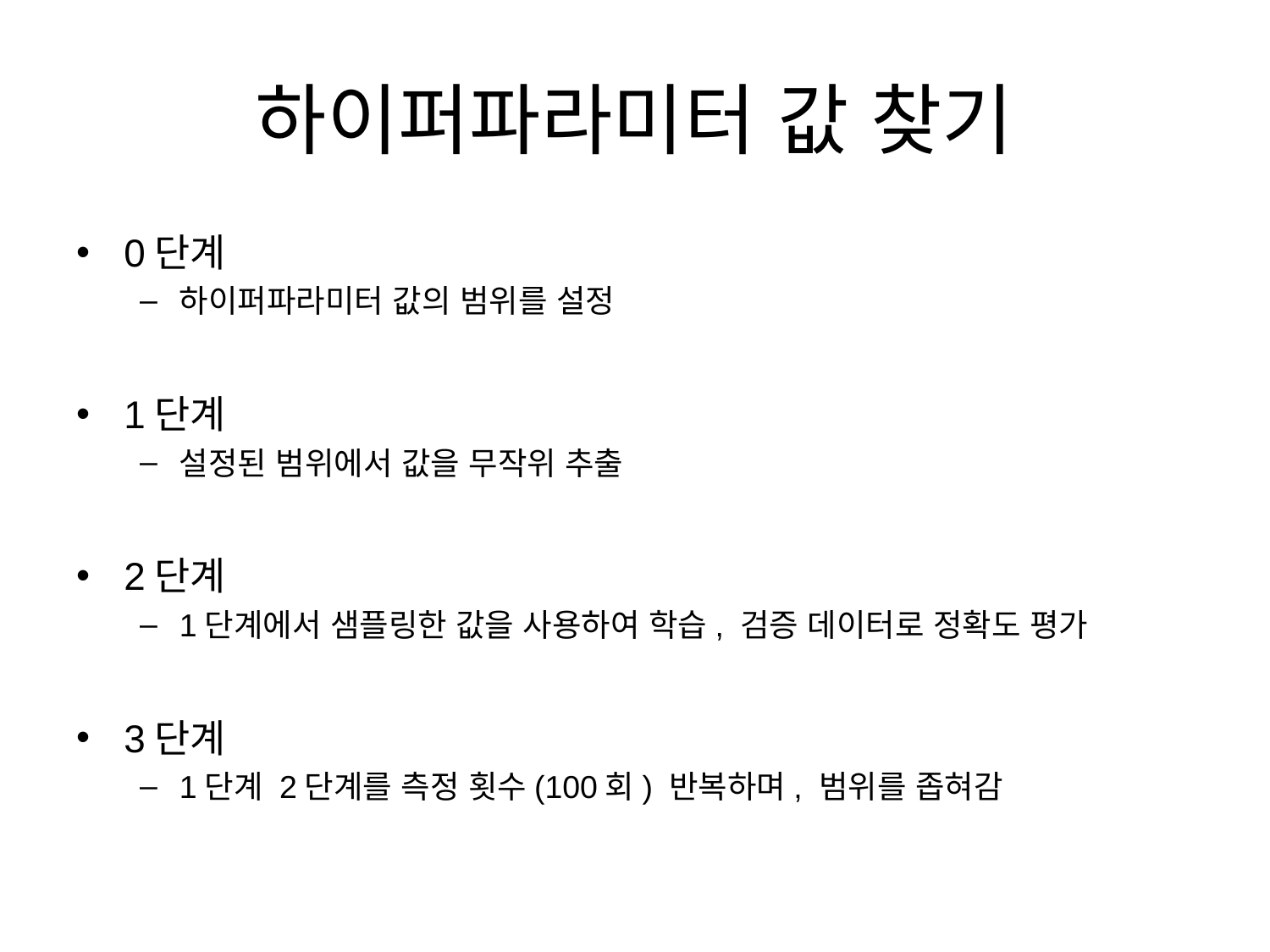

# 하이퍼파라미터 값 찾기
0단계
하이퍼파라미터 값의 범위를 설정

1단계
설정된 범위에서 값을 무작위 추출

2단계
1단계에서 샘플링한 값을 사용하여 학습, 검증 데이터로 정확도 평가

3단계
1단계 2단계를 측정 횟수(100회) 반복하며, 범위를 좁혀감